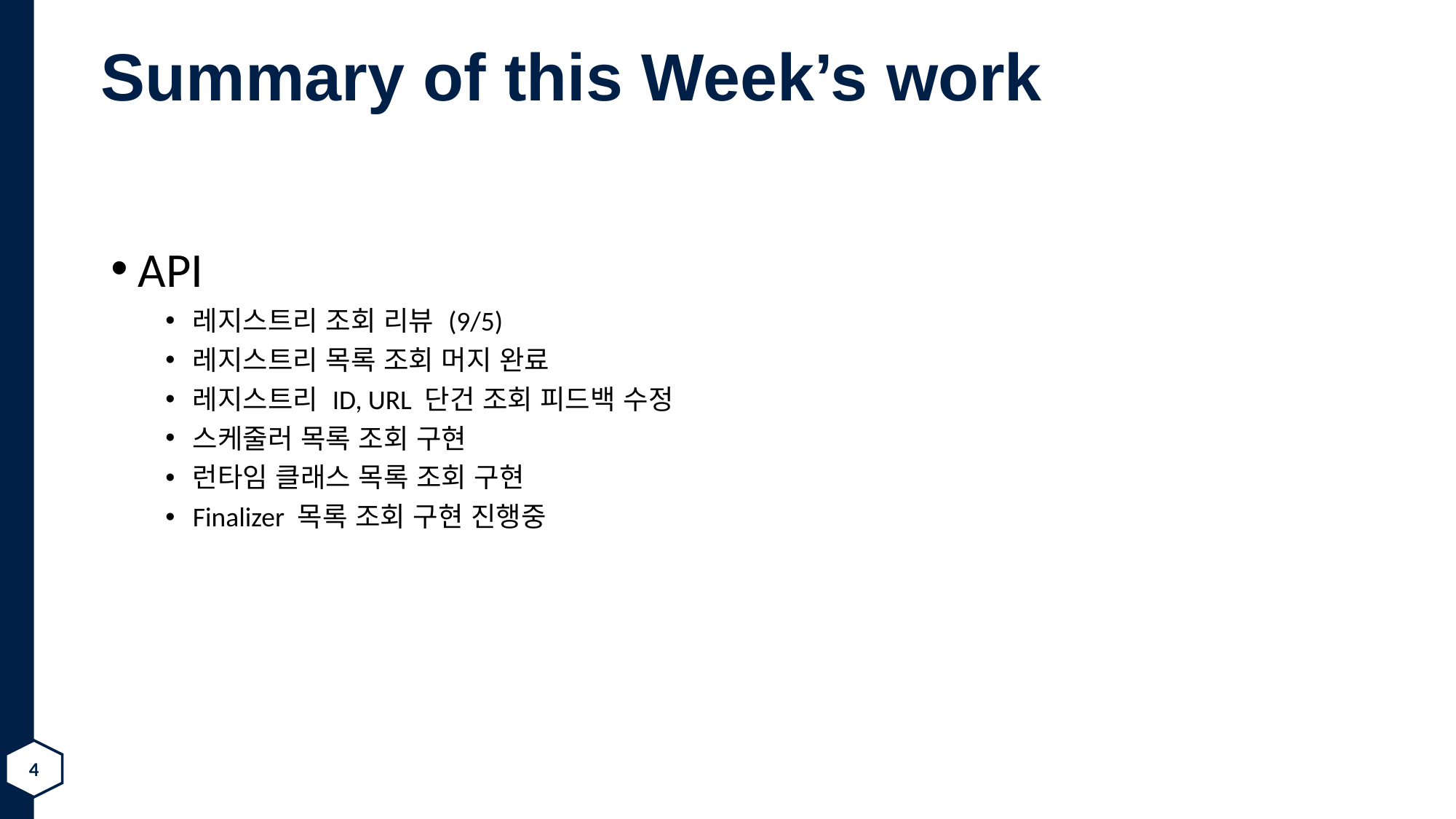

# Summary of this Week’s work

API
레지스트리 조회 리뷰 (9/5)
레지스트리 목록 조회 머지 완료
레지스트리 ID, URL 단건 조회 피드백 수정
스케줄러 목록 조회 구현
런타임 클래스 목록 조회 구현
Finalizer 목록 조회 구현 진행중